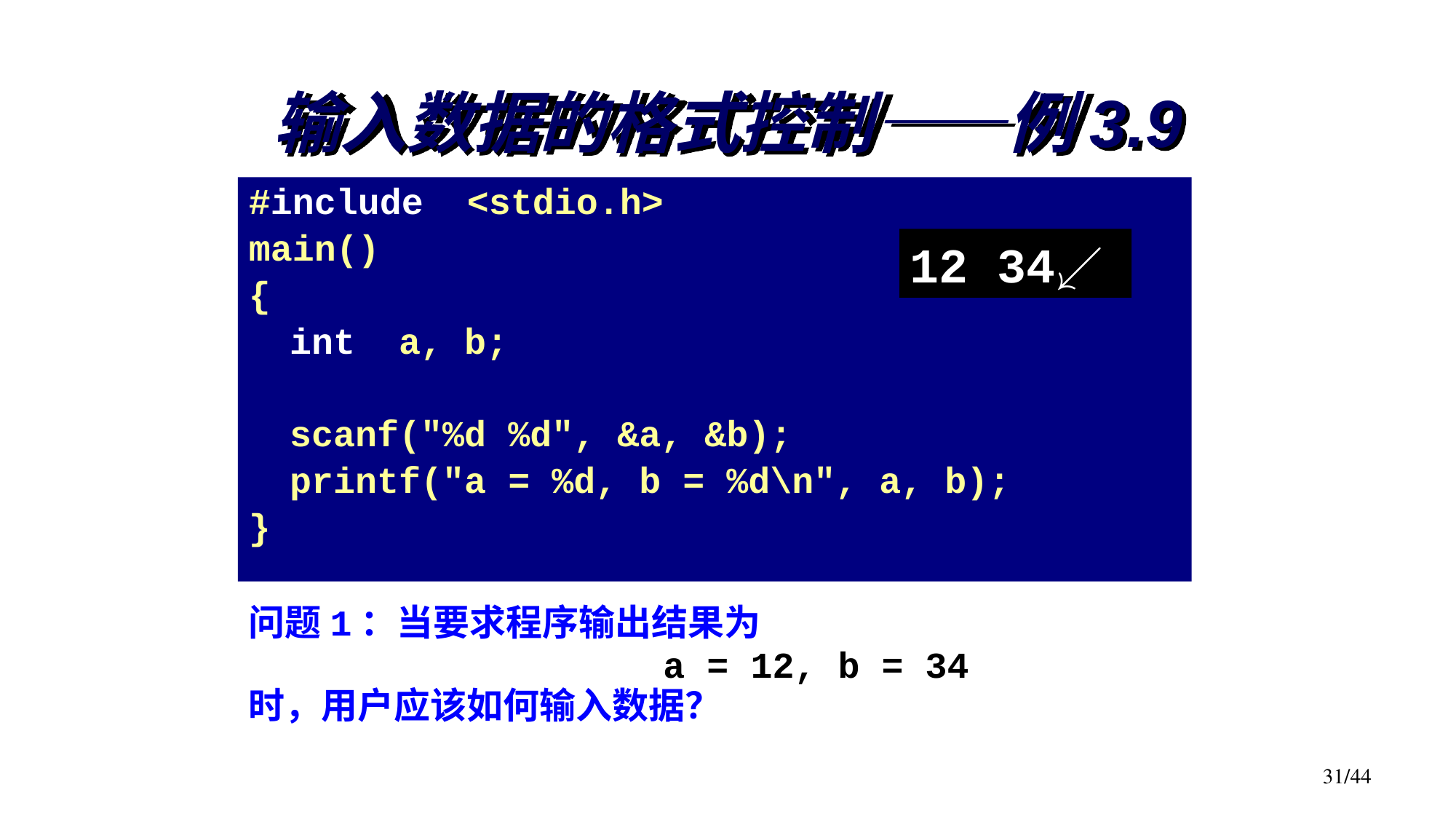

输入数据的格式控制——例3.9
#include  <stdio.h>
main()
{
	int  a, b;

	scanf("%d %d", &a, &b);
	printf("a = %d, b = %d\n", a, b);
}
12 34↙
问题1：当要求程序输出结果为
                   a = 12, b = 34
时，用户应该如何输入数据？